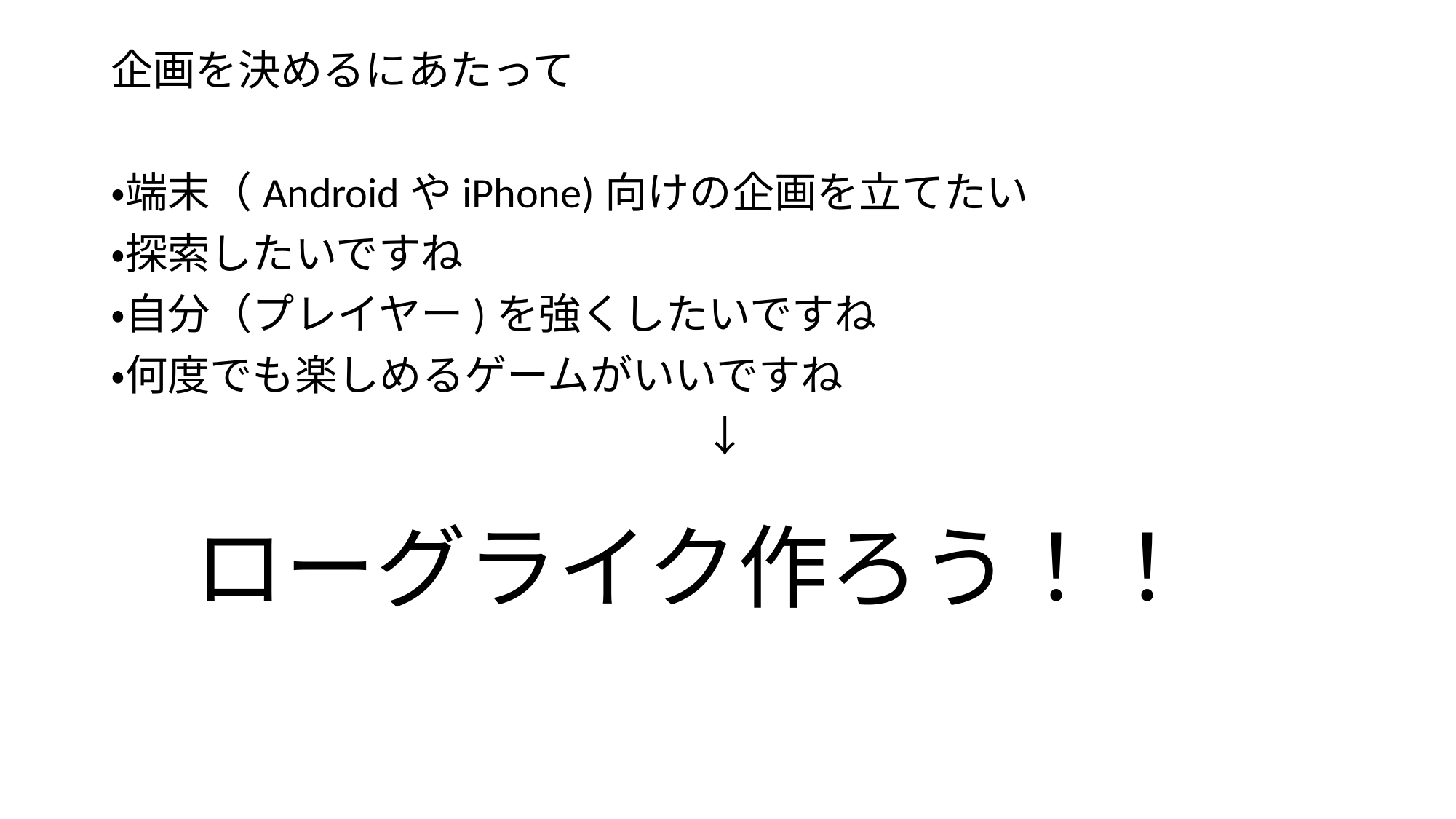

企画を決めるにあたって

・端末（AndroidやiPhone)向けの企画を立てたい
・探索したいですね
・自分（プレイヤー)を強くしたいですね
・何度でも楽しめるゲームがいいですね
　　　　　　　　　　　　　　↓
   ローグライク作ろう！！